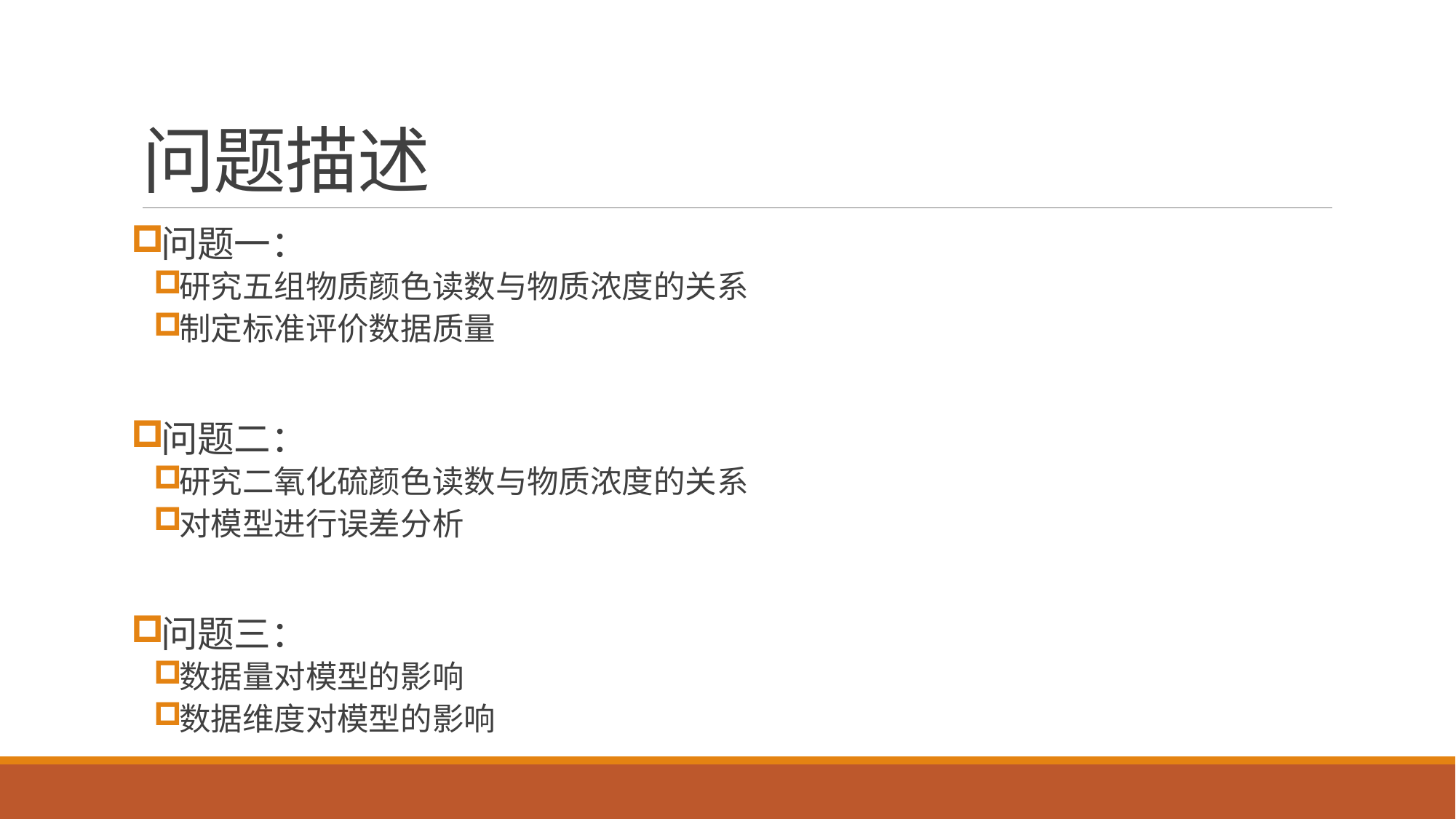

# 问题描述
问题一：
研究五组物质颜色读数与物质浓度的关系
制定标准评价数据质量

问题二：
研究二氧化硫颜色读数与物质浓度的关系
对模型进行误差分析

问题三：
数据量对模型的影响
数据维度对模型的影响